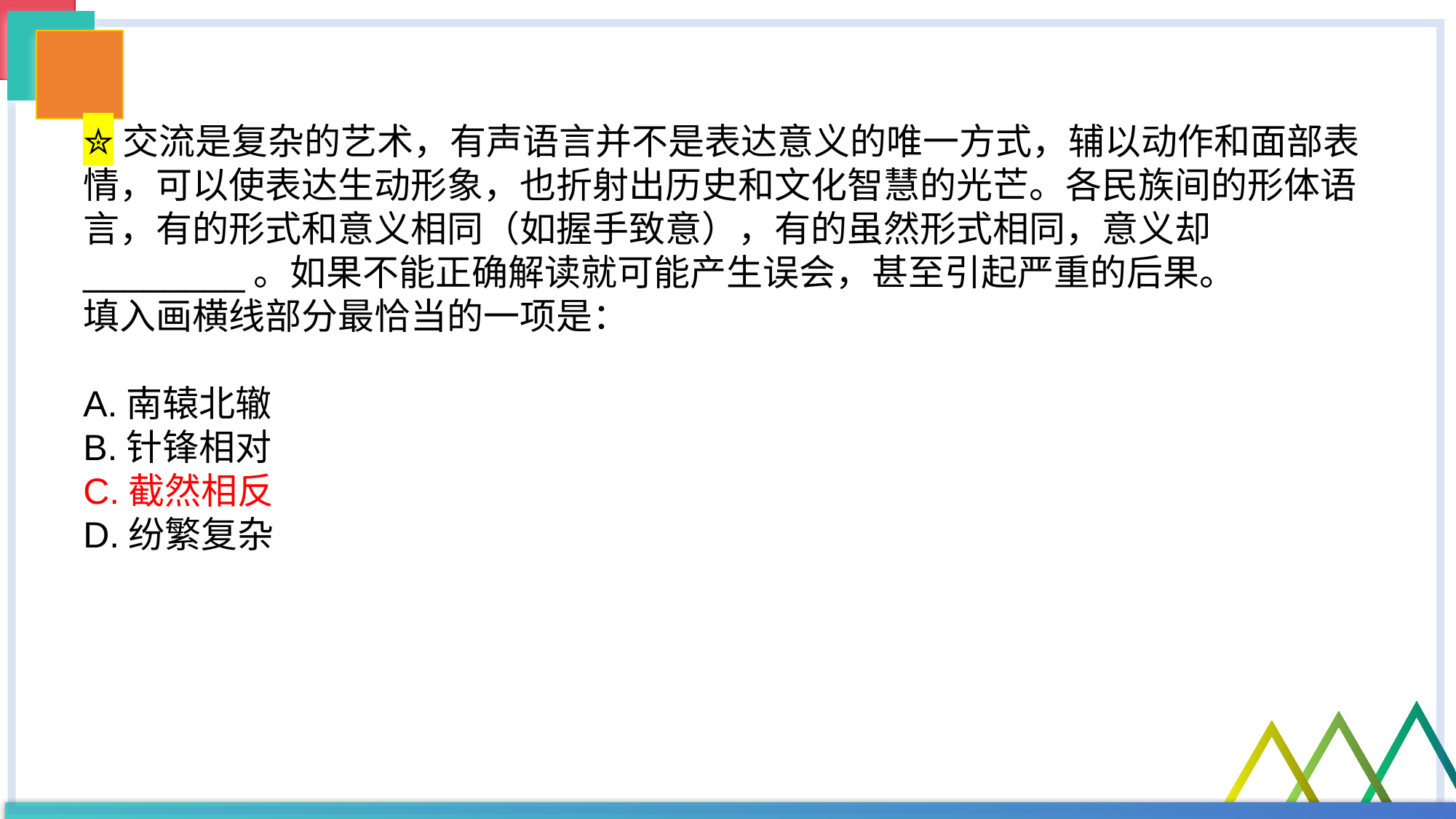

✮交流是复杂的艺术，有声语言并不是表达意义的唯一方式，辅以动作和面部表情，可以使表达生动形象，也折射出历史和文化智慧的光芒。各民族间的形体语言，有的形式和意义相同（如握手致意），有的虽然形式相同，意义却________。如果不能正确解读就可能产生误会，甚至引起严重的后果。
填入画横线部分最恰当的一项是：

A.南辕北辙
B.针锋相对
C.截然相反
D.纷繁复杂